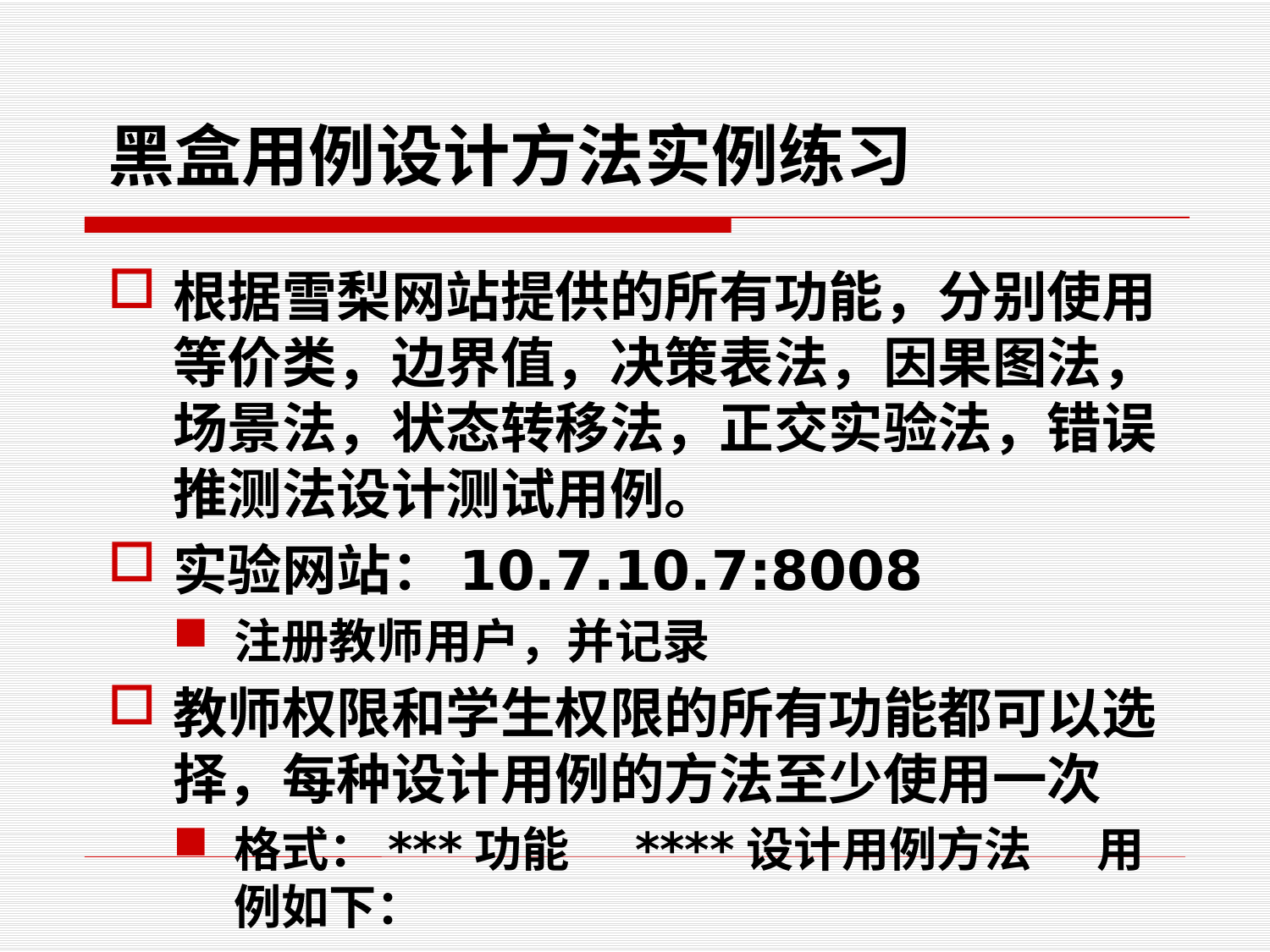

# 黑盒用例设计方法实例练习
根据雪梨网站提供的所有功能，分别使用等价类，边界值，决策表法，因果图法，场景法，状态转移法，正交实验法，错误推测法设计测试用例。
实验网站：10.7.10.7:8008
注册教师用户，并记录
教师权限和学生权限的所有功能都可以选择，每种设计用例的方法至少使用一次
格式：***功能     ****设计用例方法      用例如下：